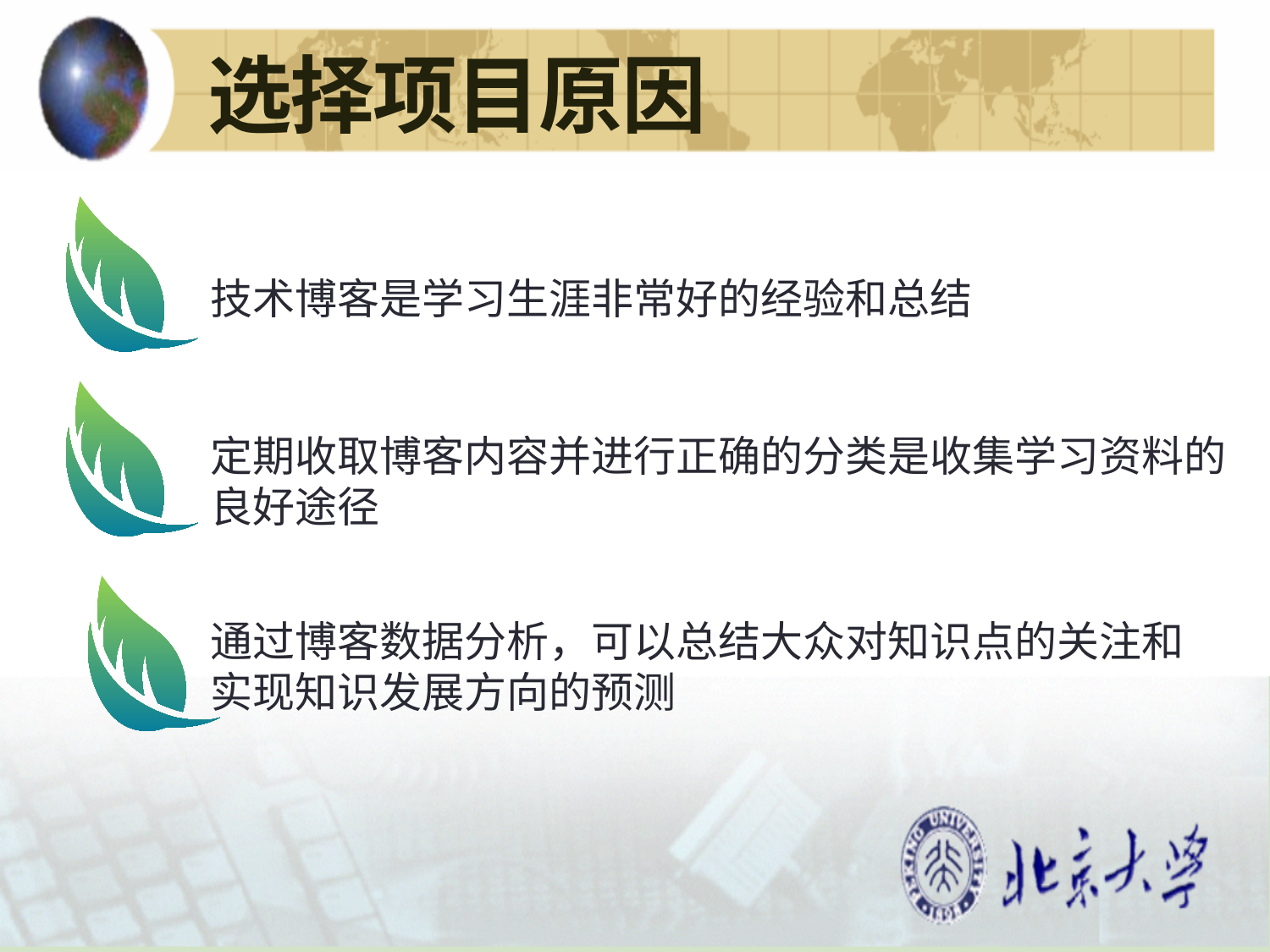

选择项目原因

技术博客是学习生涯非常好的经验和总结

定期收取博客内容并进行正确的分类是收集学习资料的良好途径

通过博客数据分析，可以总结大众对知识点的关注和实现知识发展方向的预测